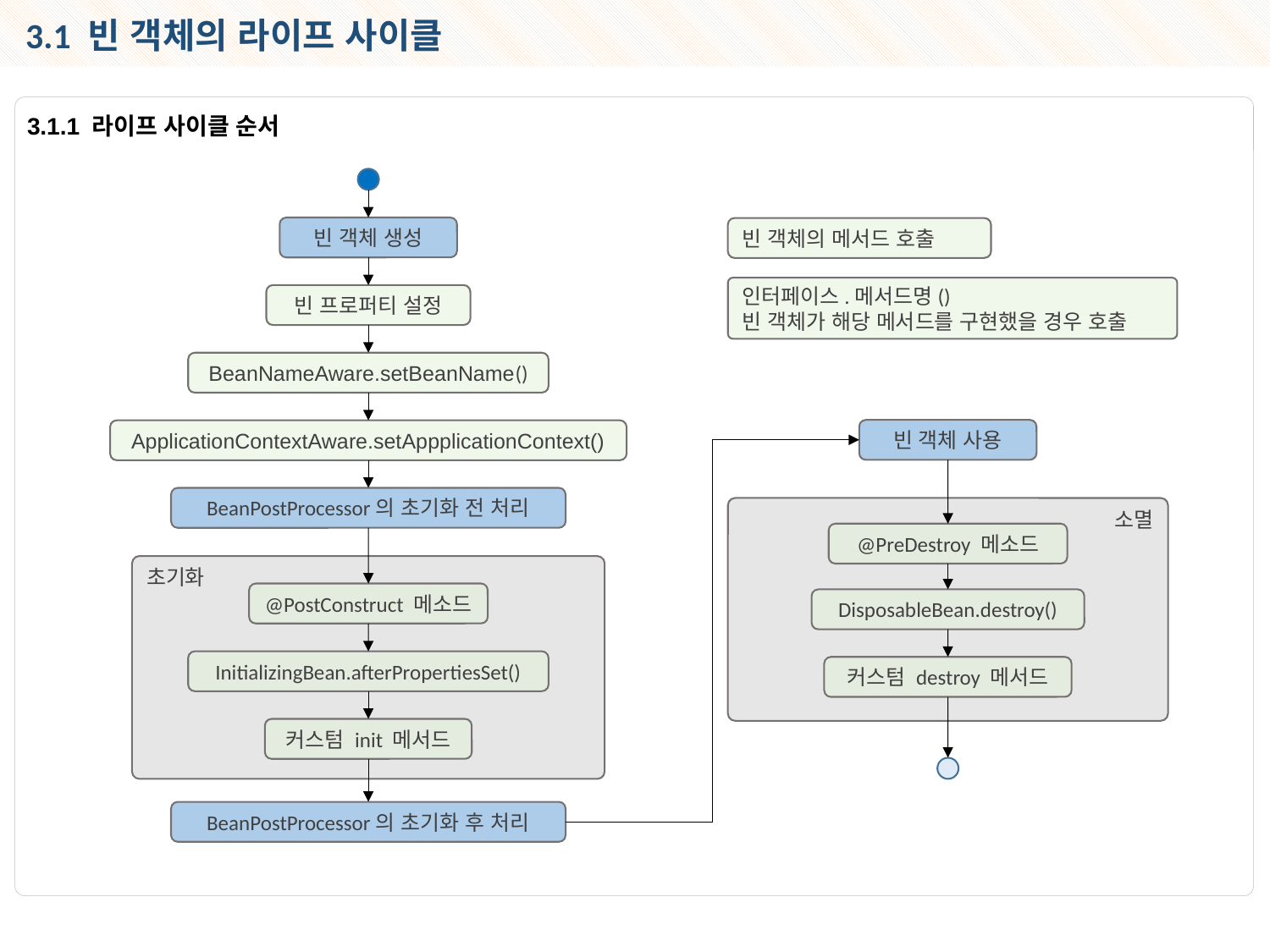

3.1 빈 객체의 라이프 사이클
3.1.1 라이프 사이클 순서

빈 객체 생성
빈 객체의 메서드 호출
인터페이스.메서드명()
빈 객체가 해당 메서드를 구현했을 경우 호출
빈 프로퍼티 설정
BeanNameAware.setBeanName()
빈 객체 사용
ApplicationContextAware.setAppplicationContext()
BeanPostProcessor의 초기화 전 처리
소멸
@PreDestroy 메소드
초기화
@PostConstruct 메소드
DisposableBean.destroy()
InitializingBean.afterPropertiesSet()
커스텀 destroy 메서드
커스텀 init 메서드

BeanPostProcessor의 초기화 후 처리